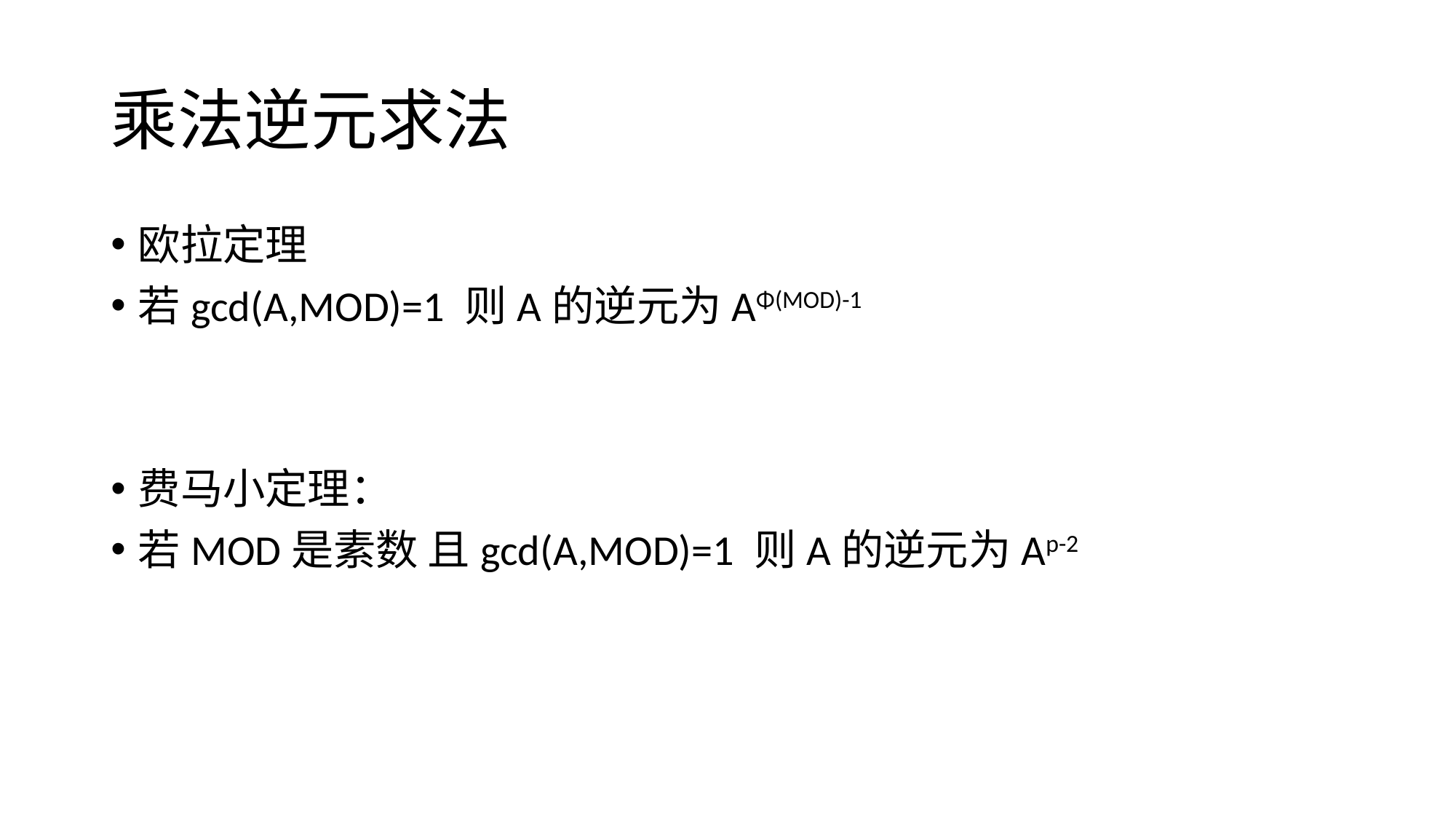

# 乘法逆元求法
欧拉定理
若gcd(A,MOD)=1 则A的逆元为AΦ(MOD)-1

费马小定理：
若MOD是素数 且gcd(A,MOD)=1 则A的逆元为Ap-2